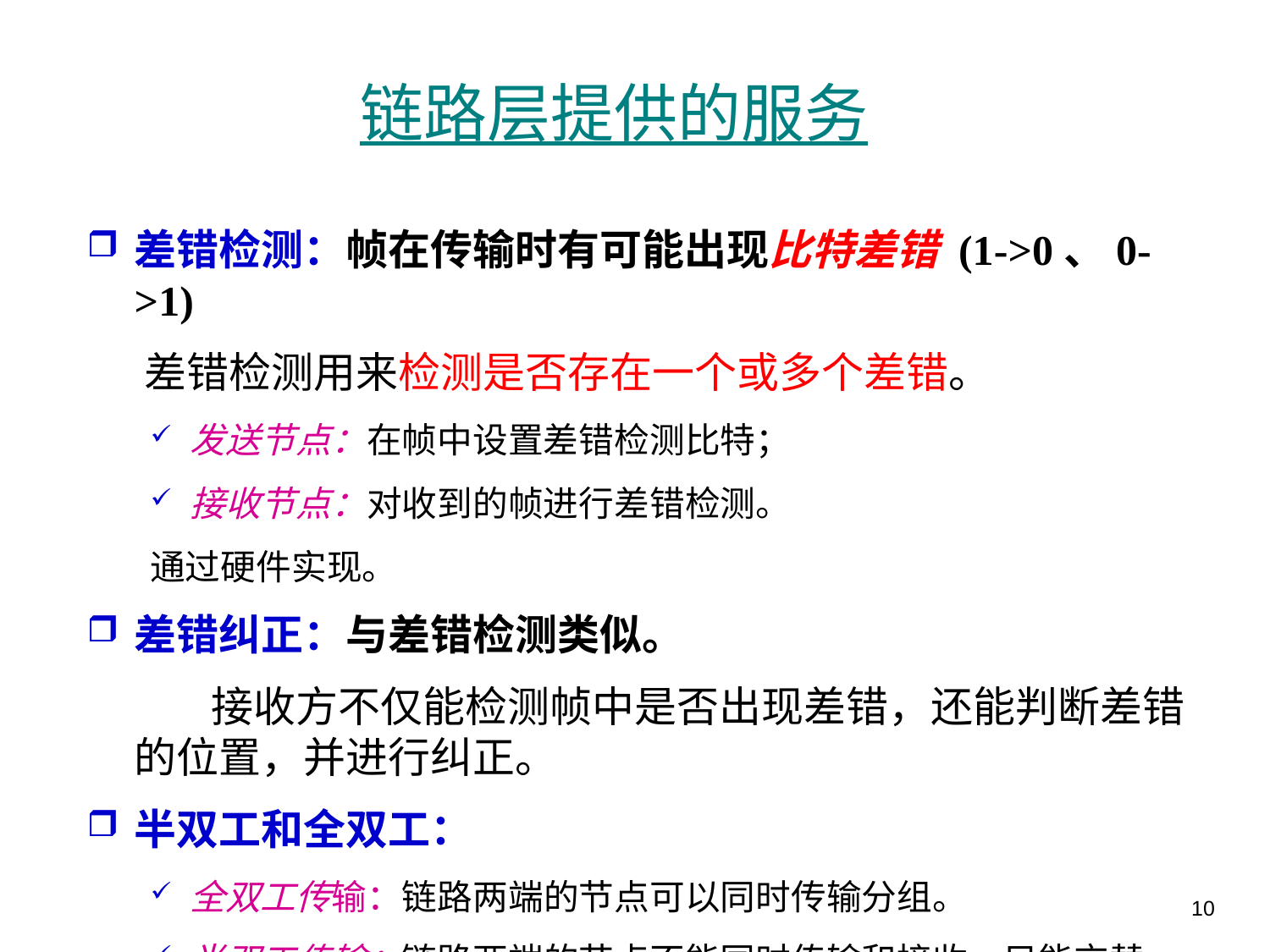

# 链路层提供的服务
差错检测：帧在传输时有可能出现比特差错 (1->0、0->1)
     差错检测用来检测是否存在一个或多个差错。
发送节点：在帧中设置差错检测比特；
接收节点：对收到的帧进行差错检测。
       通过硬件实现。
差错纠正：与差错检测类似。
            接收方不仅能检测帧中是否出现差错，还能判断差错的位置，并进行纠正。
半双工和全双工：
全双工传输：链路两端的节点可以同时传输分组。
半双工传输：链路两端的节点不能同时传输和接收，只能交替。

10